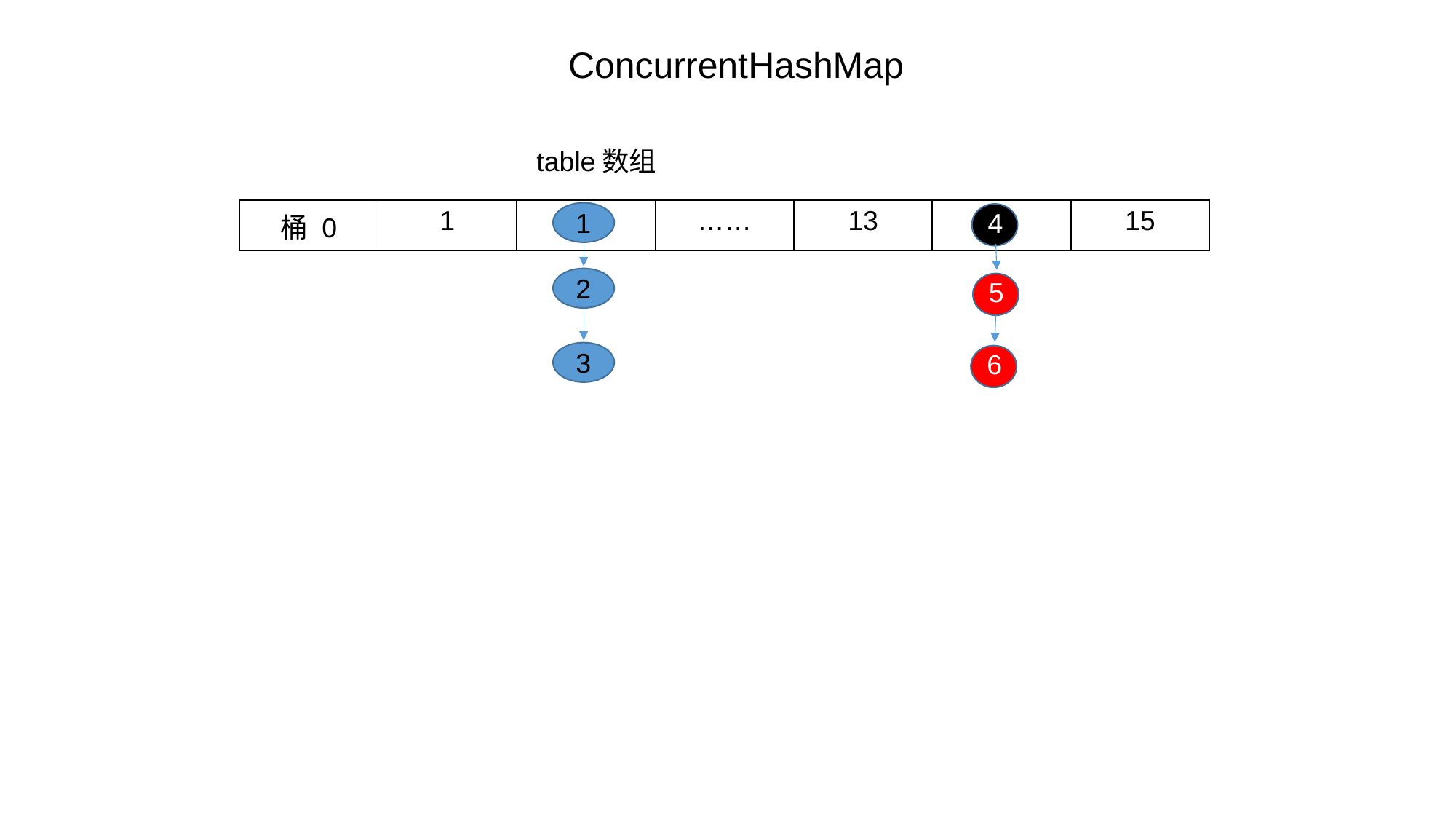

ConcurrentHashMap
table数组
4
| 桶 0 | 1 |  | …… | 13 |  | 15 |
| --- | --- | --- | --- | --- | --- | --- |
1

2

5

3
6